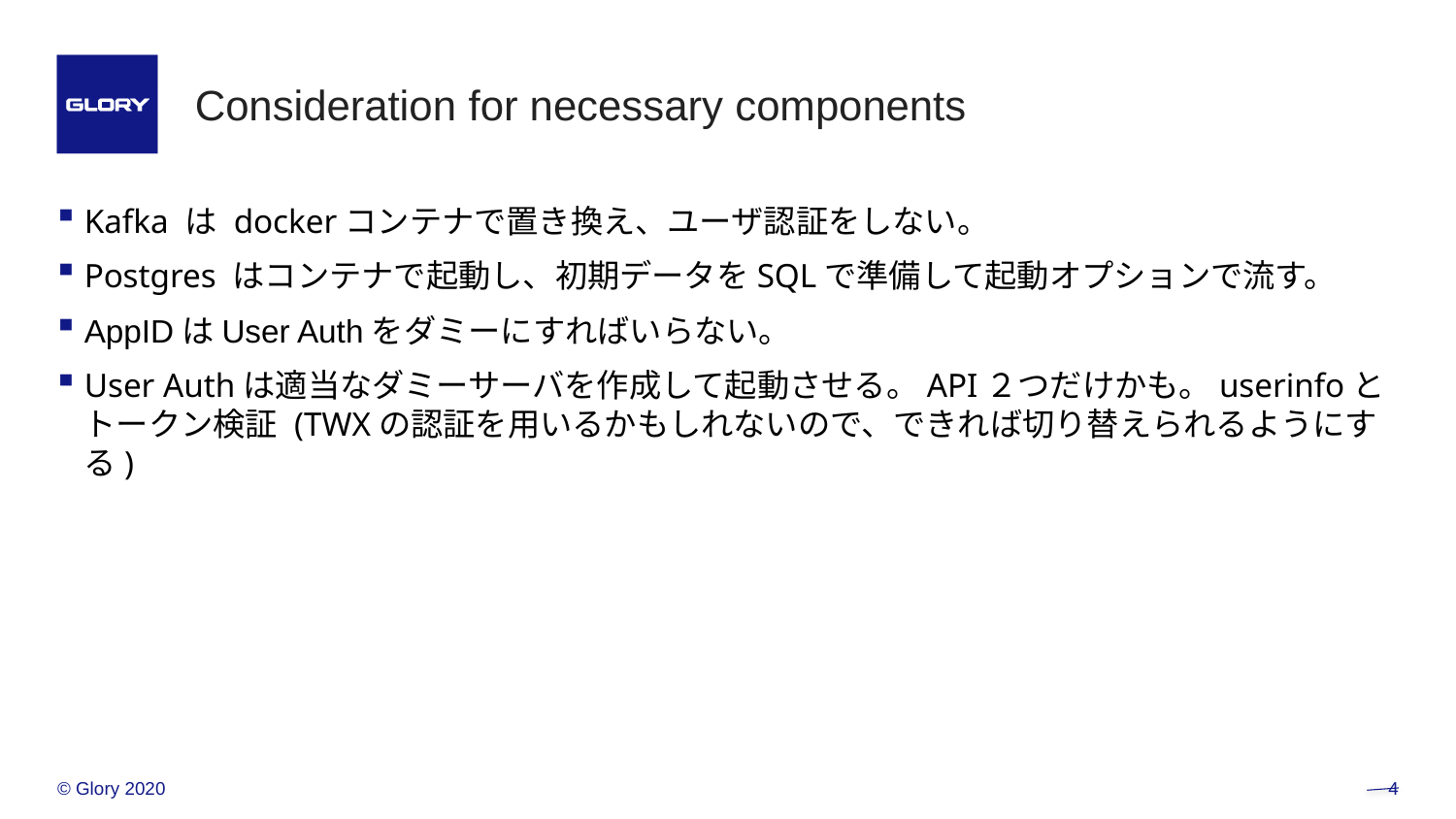

# Consideration for necessary components
Kafka は dockerコンテナで置き換え、ユーザ認証をしない。
Postgres はコンテナで起動し、初期データをSQLで準備して起動オプションで流す。
AppIDはUser Authをダミーにすればいらない。
User Authは適当なダミーサーバを作成して起動させる。API２つだけかも。userinfoとトークン検証 (TWXの認証を用いるかもしれないので、できれば切り替えられるようにする)

© Glory 2020
4